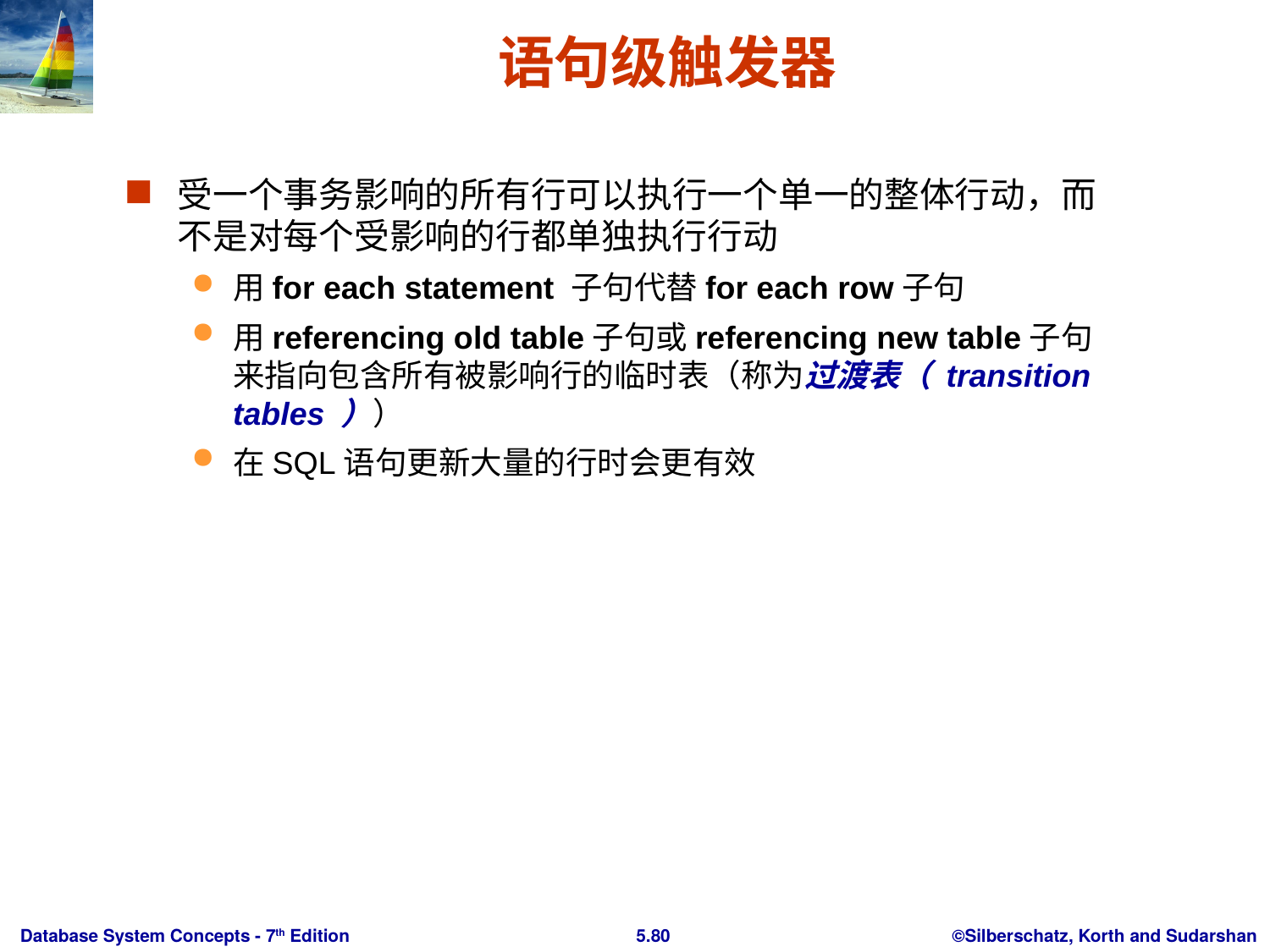

# 语句级触发器
受一个事务影响的所有行可以执行一个单一的整体行动，而不是对每个受影响的行都单独执行行动
用for each statement 子句代替for each row子句
用referencing old table子句或referencing new table子句来指向包含所有被影响行的临时表（称为过渡表（ transition tables ））
在SQL语句更新大量的行时会更有效